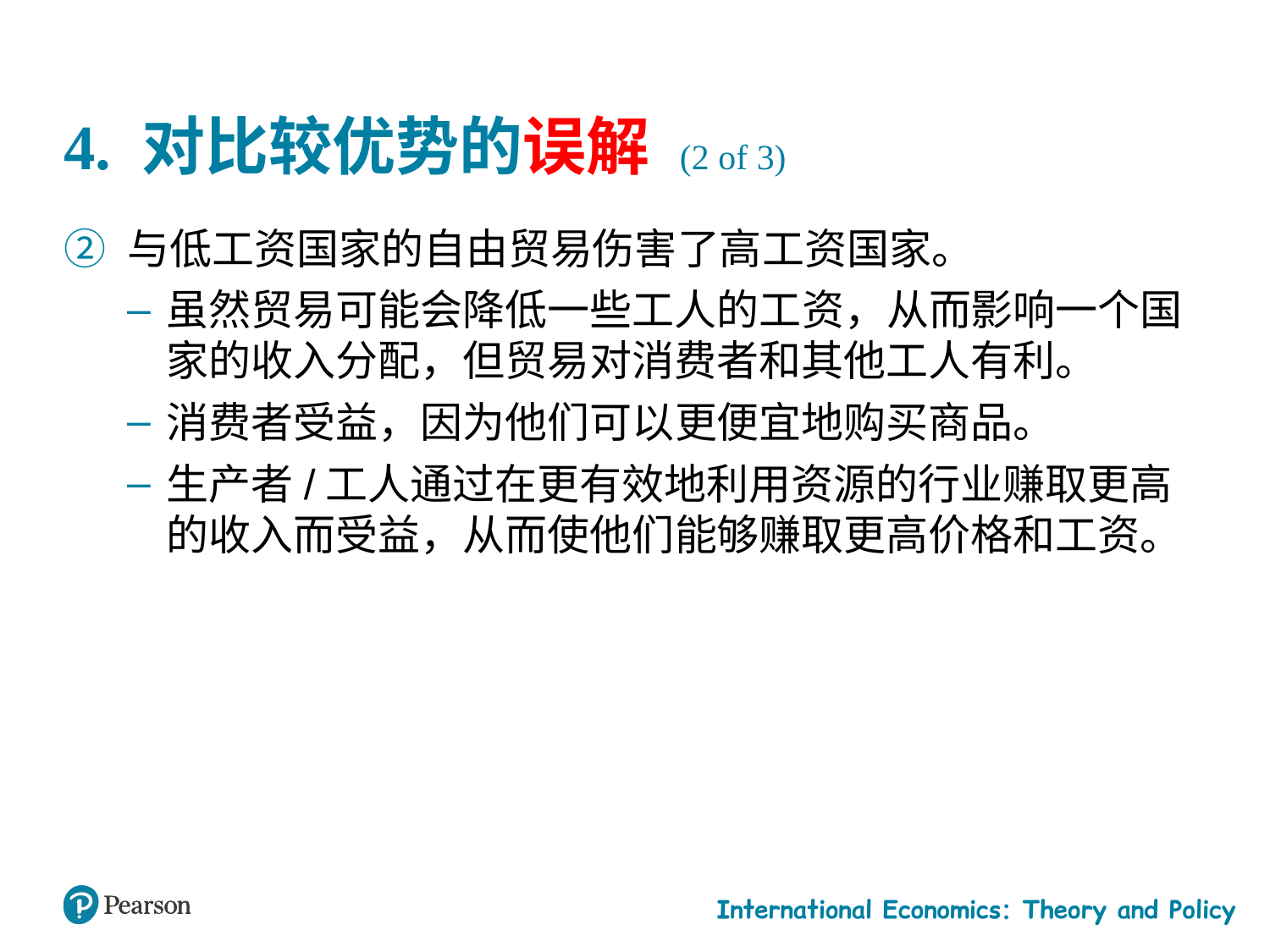

# 4. 对比较优势的误解 (2 of 3)
与低工资国家的自由贸易伤害了高工资国家。
虽然贸易可能会降低一些工人的工资，从而影响一个国家的收入分配，但贸易对消费者和其他工人有利。
消费者受益，因为他们可以更便宜地购买商品。
生产者/工人通过在更有效地利用资源的行业赚取更高的收入而受益，从而使他们能够赚取更高价格和工资。